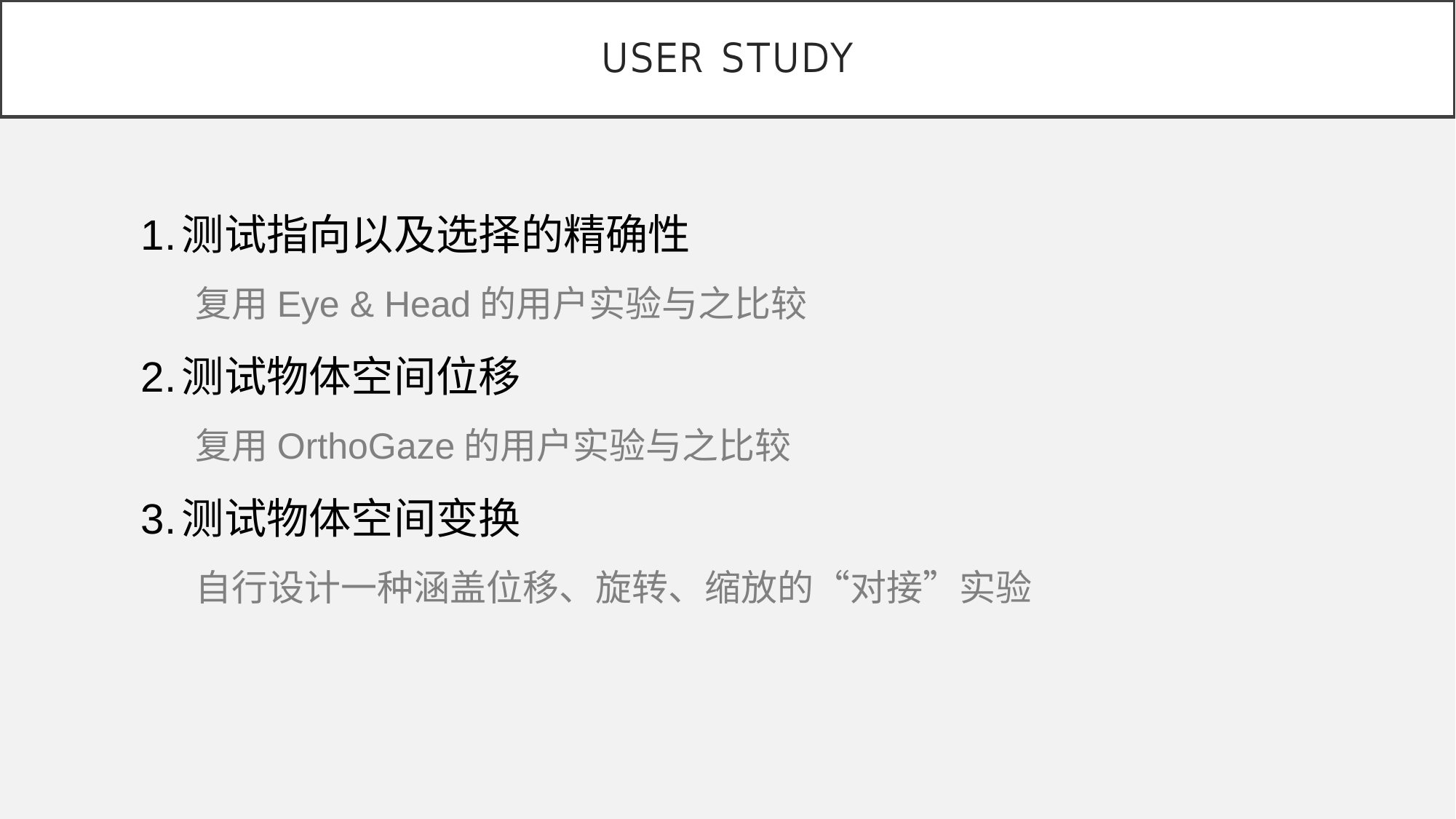

# User study
测试指向以及选择的精确性
复用Eye & Head的用户实验与之比较
测试物体空间位移
复用OrthoGaze的用户实验与之比较
测试物体空间变换
自行设计一种涵盖位移、旋转、缩放的“对接”实验